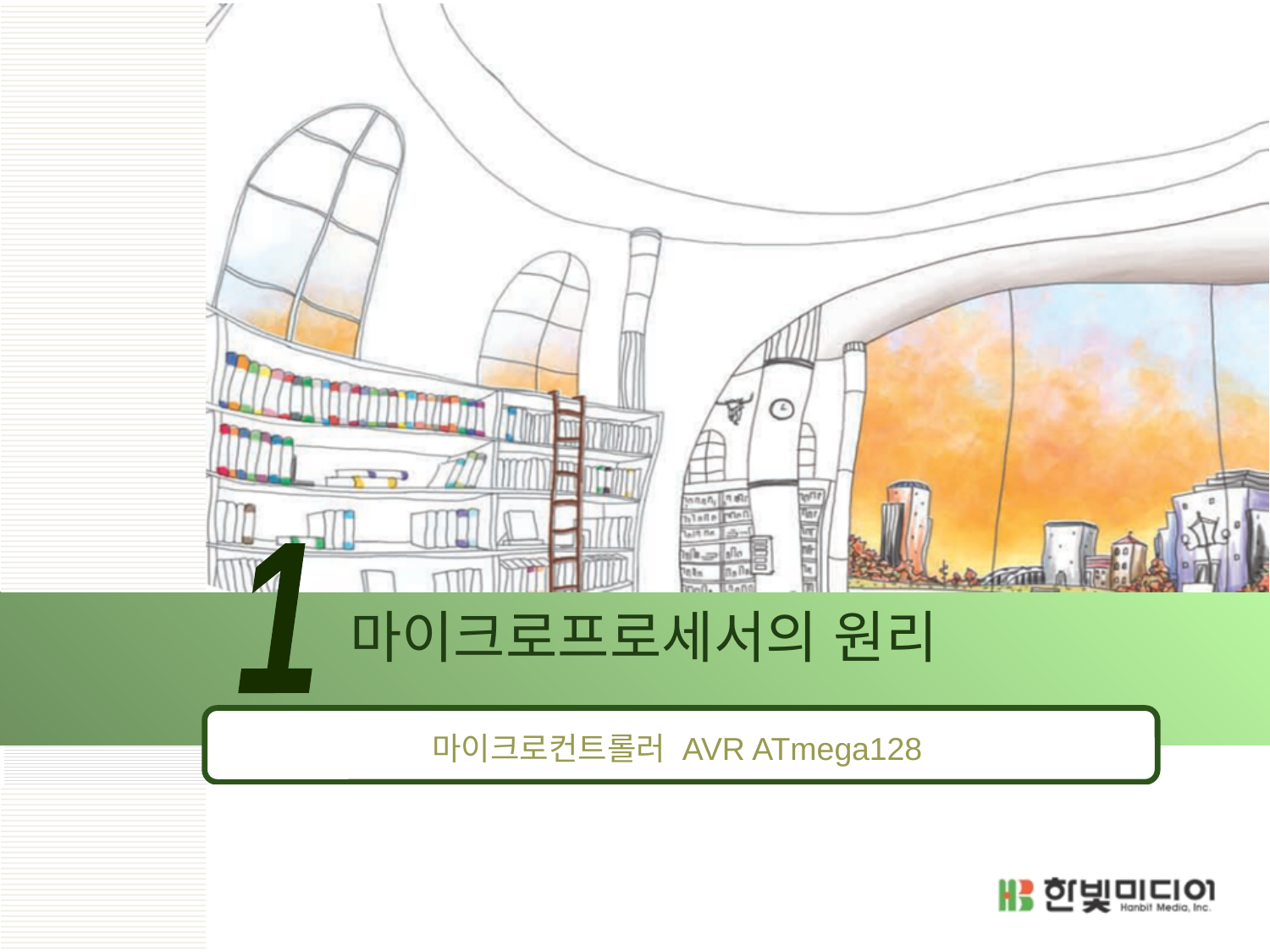

1
# 마이크로프로세서의 원리
마이크로컨트롤러 AVR ATmega128